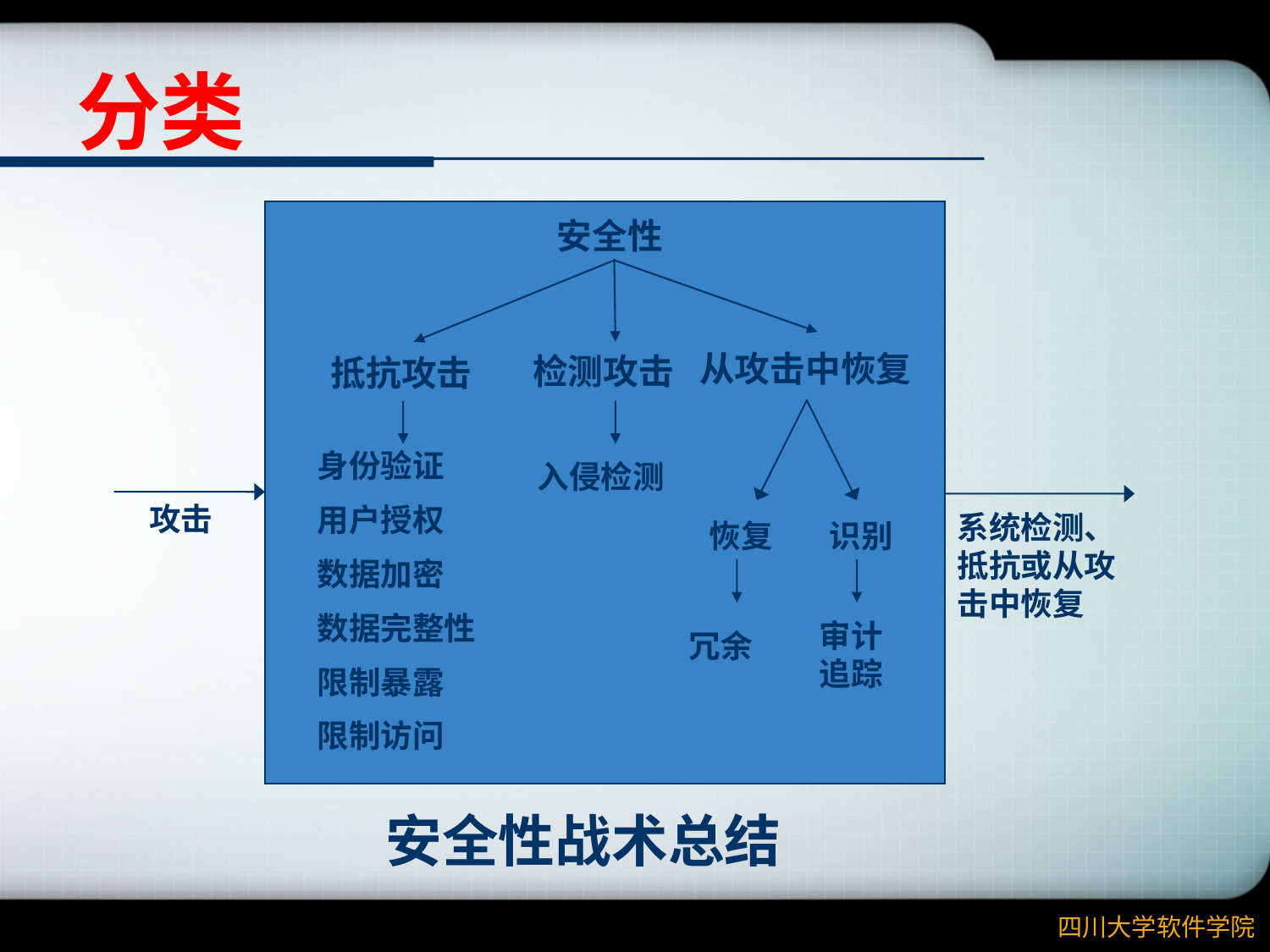

# 分类

安全性

从攻击中恢复
检测攻击
抵抗攻击

身份验证
用户授权
数据加密
数据完整性
限制暴露
限制访问
入侵检测

攻击

系统检测、抵抗或从攻击中恢复
恢复
识别

审计追踪
冗余
安全性战术总结